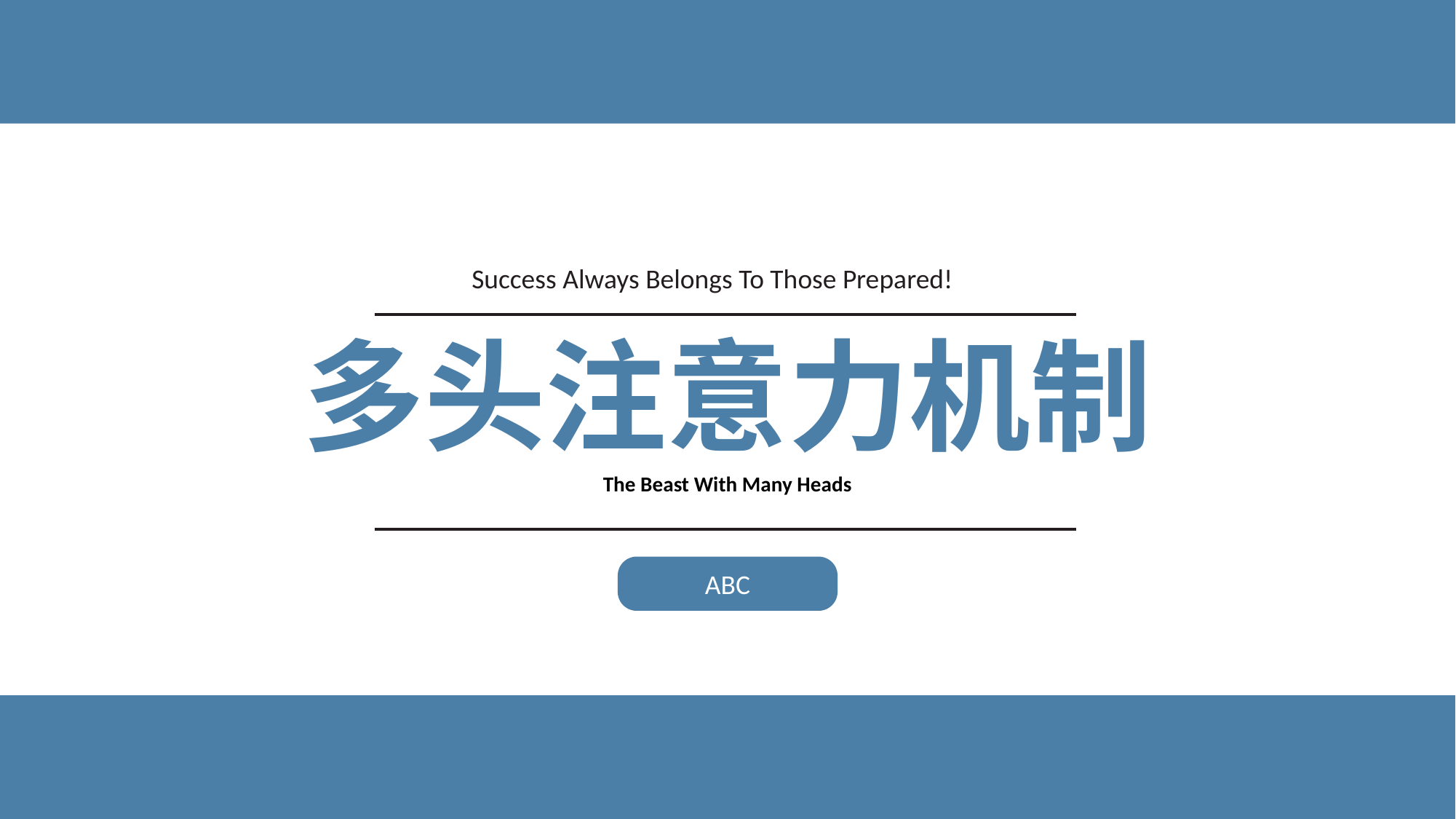

Success Always Belongs To Those Prepared!
多头注意力机制
The Beast With Many Heads
ABC